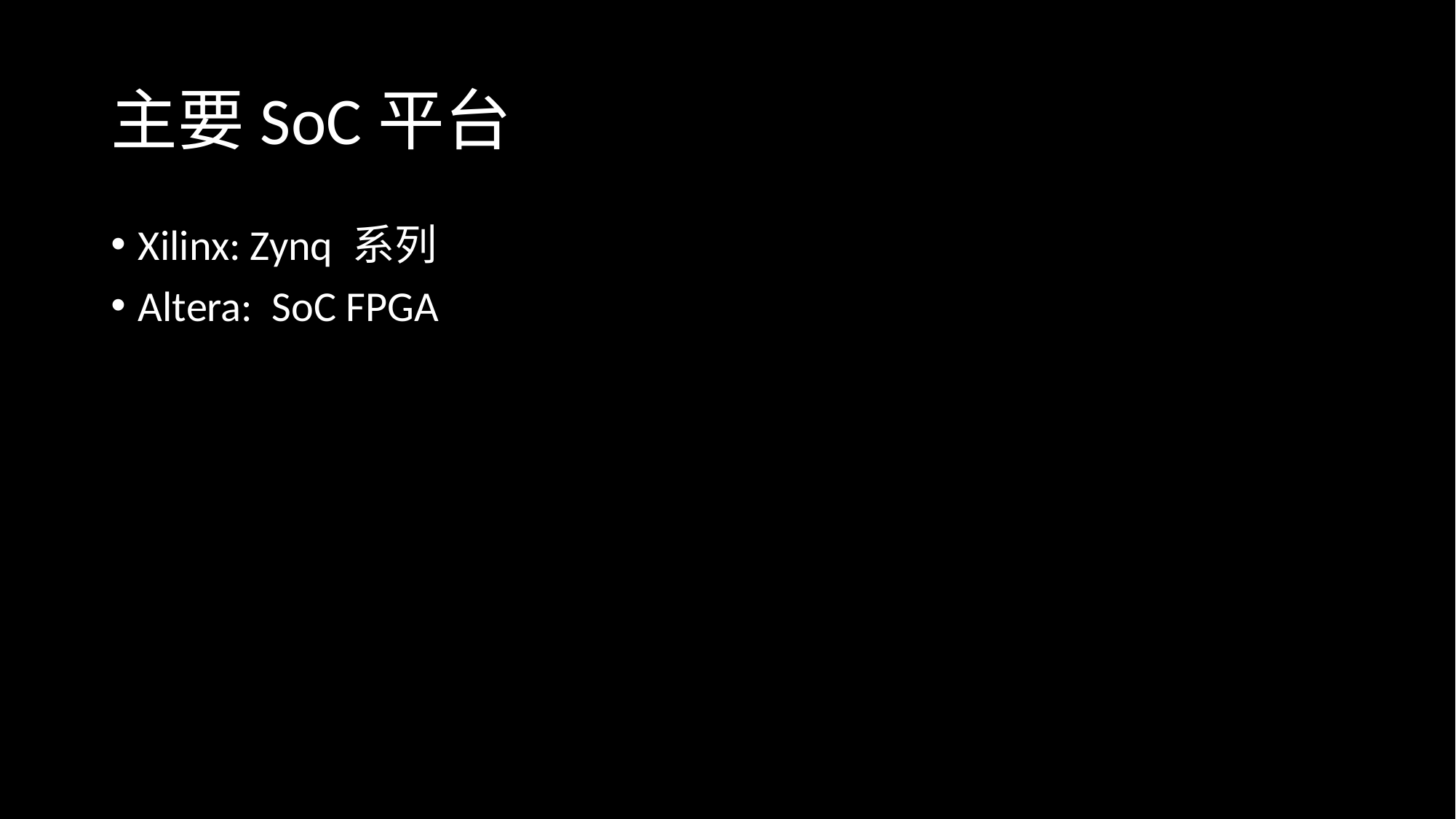

# 主要SoC平台
Xilinx: Zynq 系列
Altera:  SoC FPGA